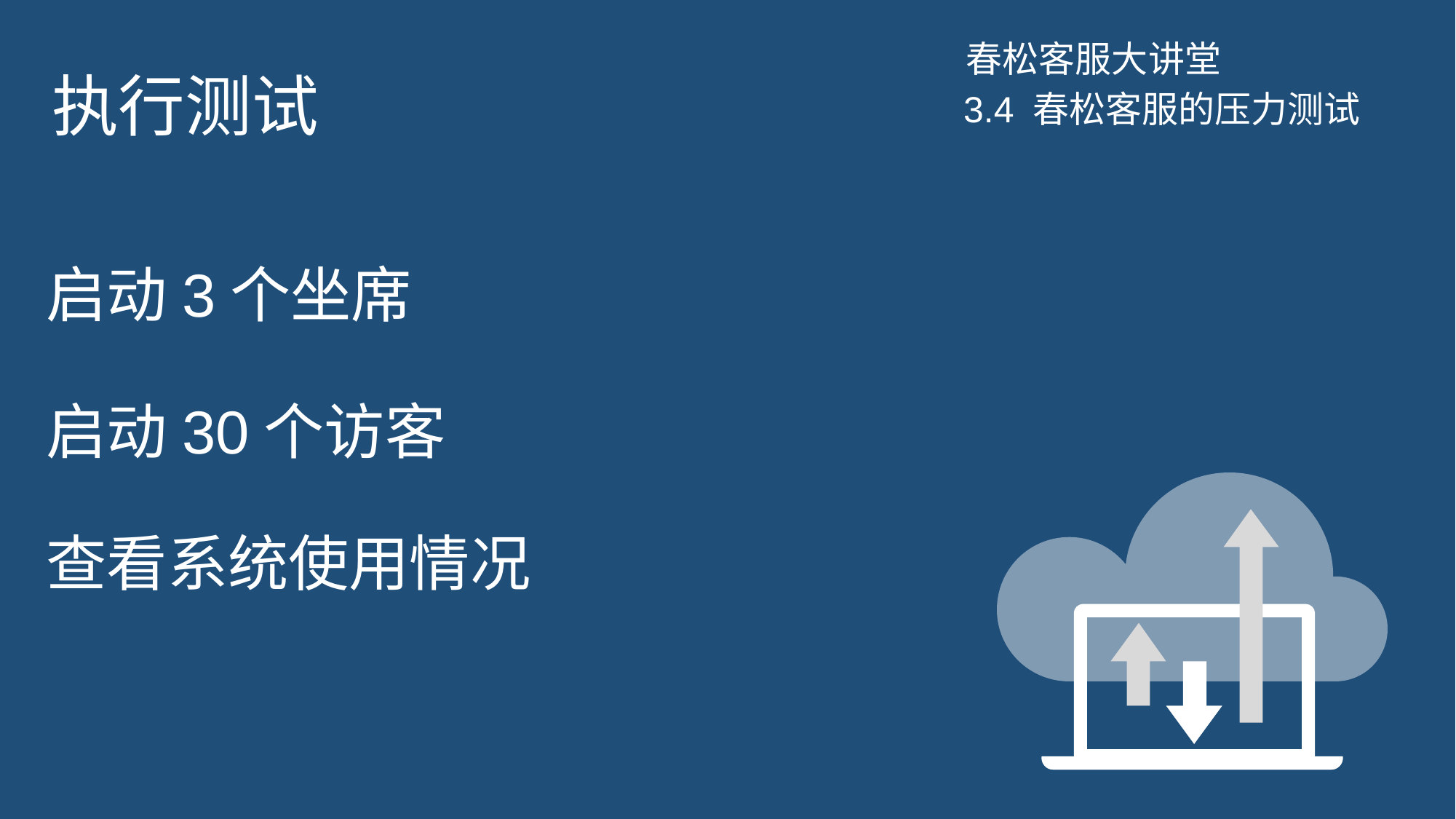

# 执行测试
春松客服大讲堂
3.4 春松客服的压力测试
启动3个坐席
启动30个访客

查看系统使用情况